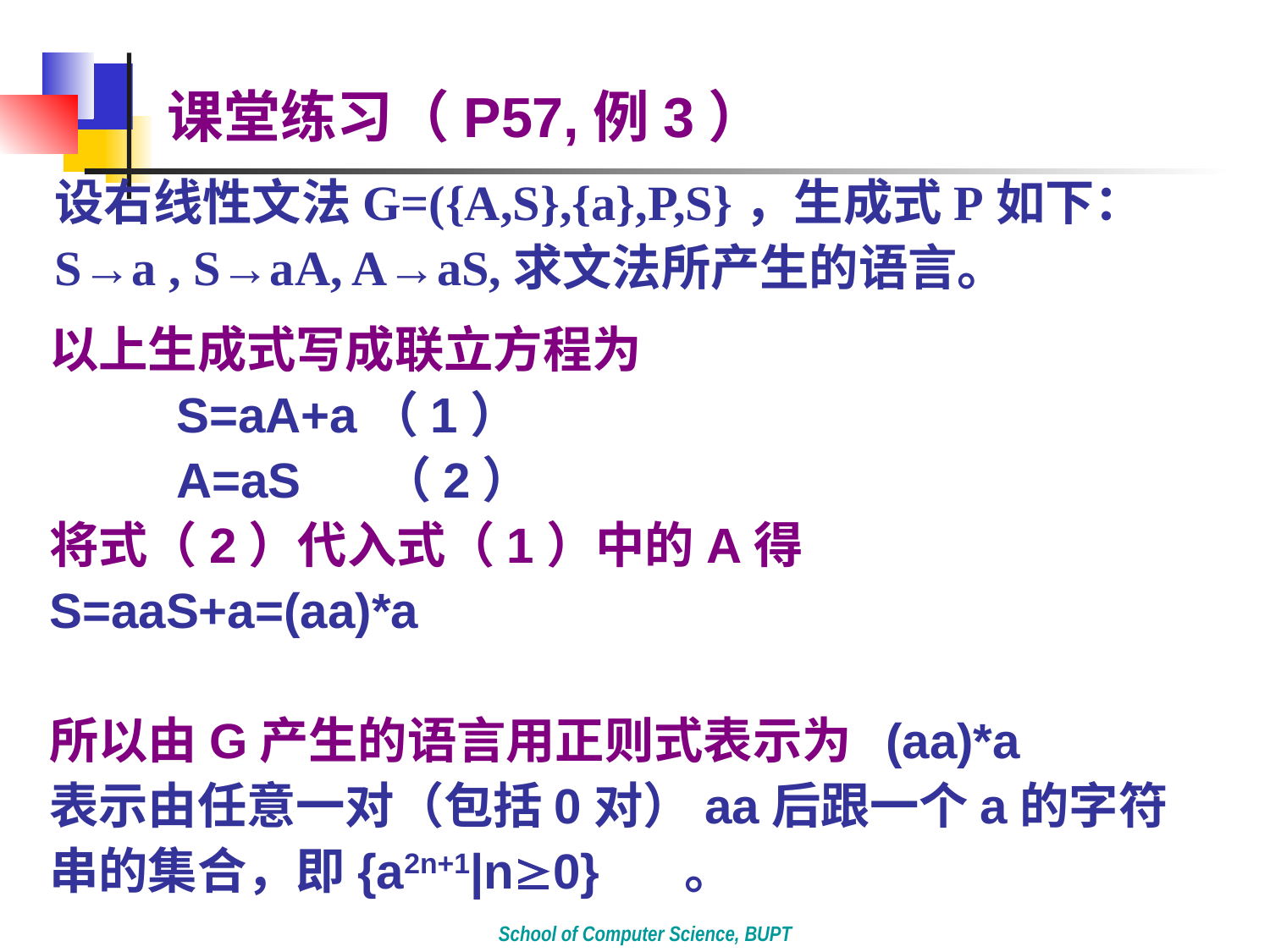

课堂练习（P57,例3）
设右线性文法G=({A,S},{a},P,S}，生成式P如下： S→a , S→aA, A→aS,求文法所产生的语言。

以上生成式写成联立方程为
	S=aA+a（1）
	A=aS     （2）
将式（2）代入式（1）中的A得 S=aaS+a=(aa)*a

所以由G产生的语言用正则式表示为  (aa)*a
表示由任意一对（包括0对）aa后跟一个a的字符串的集合，即{a2n+1|n≥0}	。

School of Computer Science, BUPT
41